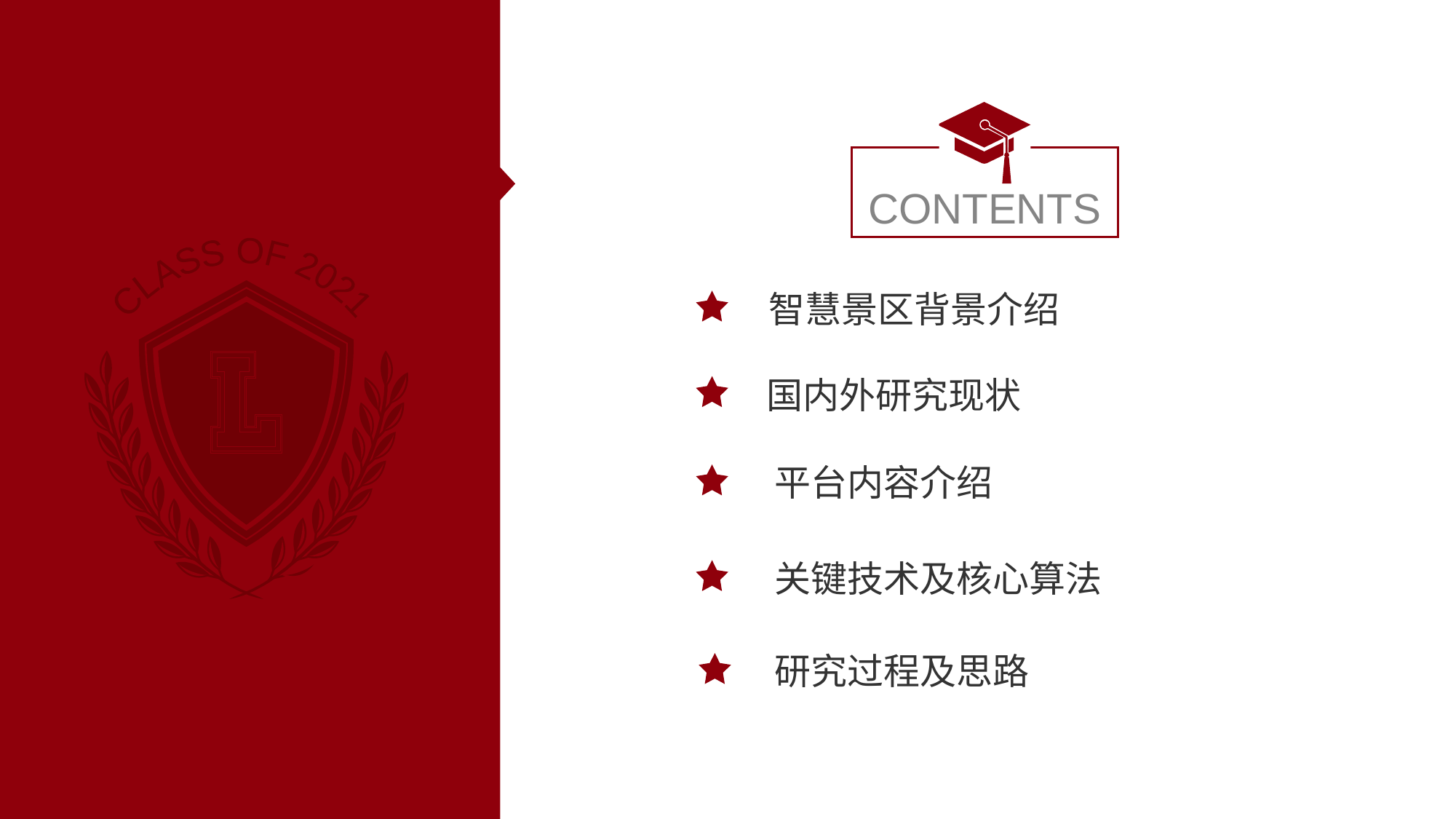

CONTENTS
 CLASS OF 2021

 智慧景区背景介绍

  国内外研究现状

   平台内容介绍

   关键技术及核心算法

   研究过程及思路